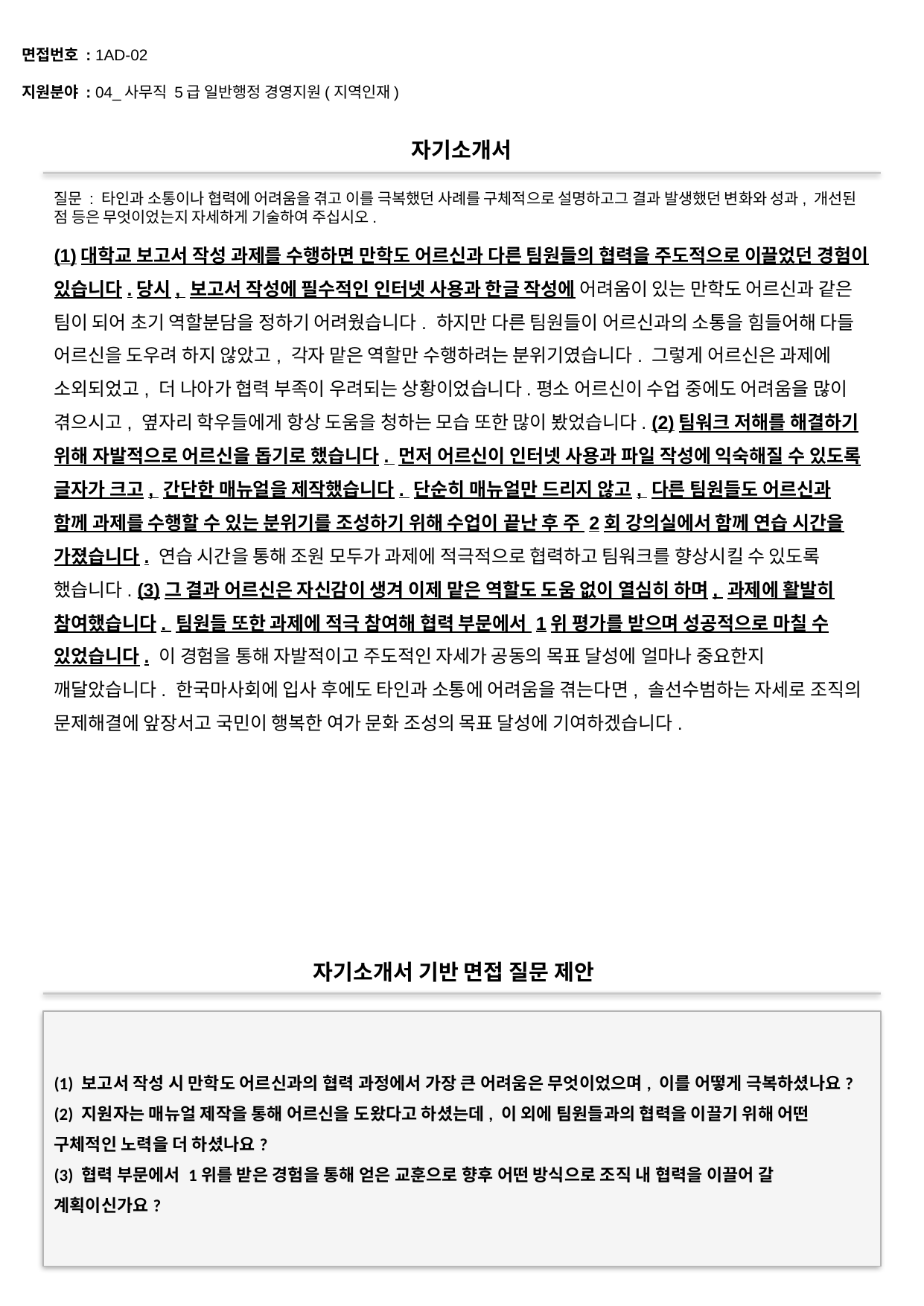

면접번호 : 1AD-02

지원분야 : 04_사무직 5급 일반행정 경영지원(지역인재)
#

자기소개서

질문 : 타인과 소통이나 협력에 어려움을 겪고 이를 극복했던 사례를 구체적으로 설명하고그 결과 발생했던 변화와 성과, 개선된 점 등은 무엇이었는지 자세하게 기술하여 주십시오.

(1)대학교 보고서 작성 과제를 수행하면 만학도 어르신과 다른 팀원들의 협력을 주도적으로 이끌었던 경험이 있습니다.당시, 보고서 작성에 필수적인 인터넷 사용과 한글 작성에 어려움이 있는 만학도 어르신과 같은 팀이 되어 초기 역할분담을 정하기 어려웠습니다. 하지만 다른 팀원들이 어르신과의 소통을 힘들어해 다들 어르신을 도우려 하지 않았고, 각자 맡은 역할만 수행하려는 분위기였습니다. 그렇게 어르신은 과제에 소외되었고, 더 나아가 협력 부족이 우려되는 상황이었습니다.평소 어르신이 수업 중에도 어려움을 많이 겪으시고, 옆자리 학우들에게 항상 도움을 청하는 모습 또한 많이 봤었습니다. (2)팀워크 저해를 해결하기 위해 자발적으로 어르신을 돕기로 했습니다. 먼저 어르신이 인터넷 사용과 파일 작성에 익숙해질 수 있도록 글자가 크고, 간단한 매뉴얼을 제작했습니다. 단순히 매뉴얼만 드리지 않고, 다른 팀원들도 어르신과 함께 과제를 수행할 수 있는 분위기를 조성하기 위해 수업이 끝난 후 주 2회 강의실에서 함께 연습 시간을 가졌습니다. 연습 시간을 통해 조원 모두가 과제에 적극적으로 협력하고 팀워크를 향상시킬 수 있도록 했습니다. (3)그 결과 어르신은 자신감이 생겨 이제 맡은 역할도 도움 없이 열심히 하며, 과제에 활발히 참여했습니다. 팀원들 또한 과제에 적극 참여해 협력 부문에서 1위 평가를 받으며 성공적으로 마칠 수 있었습니다. 이 경험을 통해 자발적이고 주도적인 자세가 공동의 목표 달성에 얼마나 중요한지 깨달았습니다. 한국마사회에 입사 후에도 타인과 소통에 어려움을 겪는다면, 솔선수범하는 자세로 조직의 문제해결에 앞장서고 국민이 행복한 여가 문화 조성의 목표 달성에 기여하겠습니다.

자기소개서 기반 면접 질문 제안

(1) 보고서 작성 시 만학도 어르신과의 협력 과정에서 가장 큰 어려움은 무엇이었으며, 이를 어떻게 극복하셨나요?
(2) 지원자는 매뉴얼 제작을 통해 어르신을 도왔다고 하셨는데, 이 외에 팀원들과의 협력을 이끌기 위해 어떤 구체적인 노력을 더 하셨나요?
(3) 협력 부문에서 1위를 받은 경험을 통해 얻은 교훈으로 향후 어떤 방식으로 조직 내 협력을 이끌어 갈 계획이신가요?